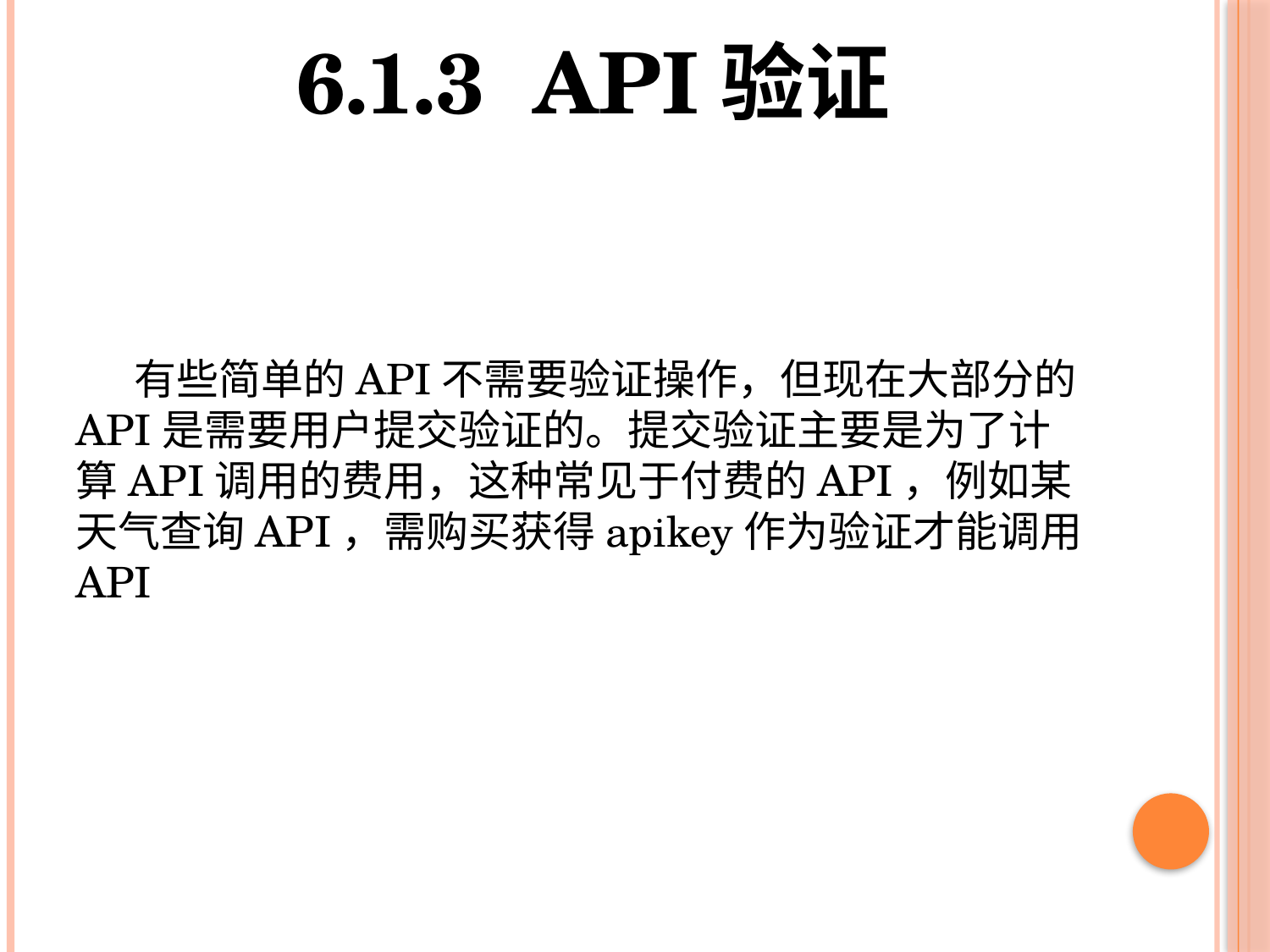

# 6.1.3  API验证
     有些简单的API不需要验证操作，但现在大部分的API是需要用户提交验证的。提交验证主要是为了计算API调用的费用，这种常见于付费的API，例如某天气查询API，需购买获得apikey作为验证才能调用API